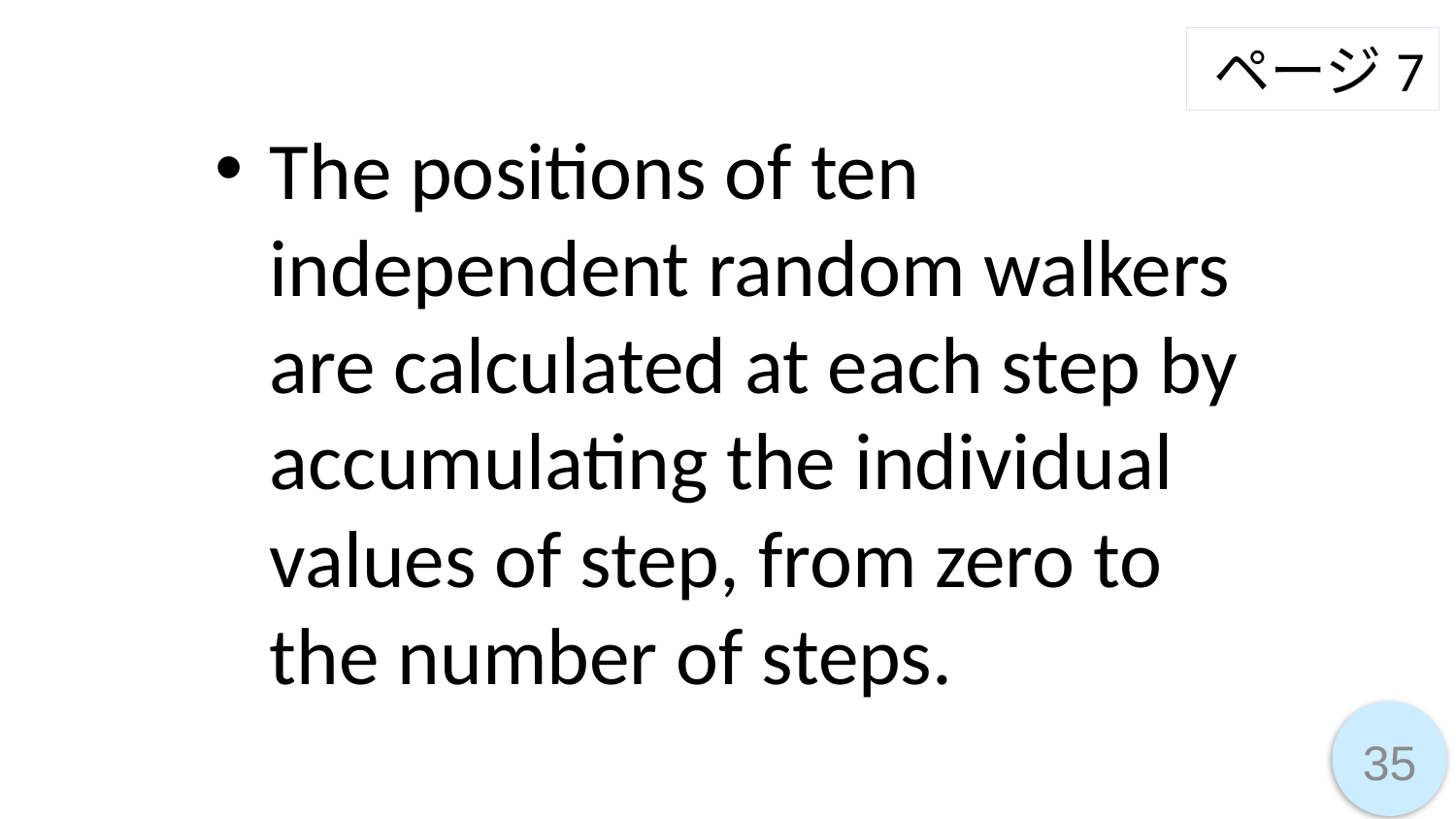

ページ7
The positions of ten independent random walkers are calculated at each step by accumulating the individual values of step, from zero to the number of steps.
35